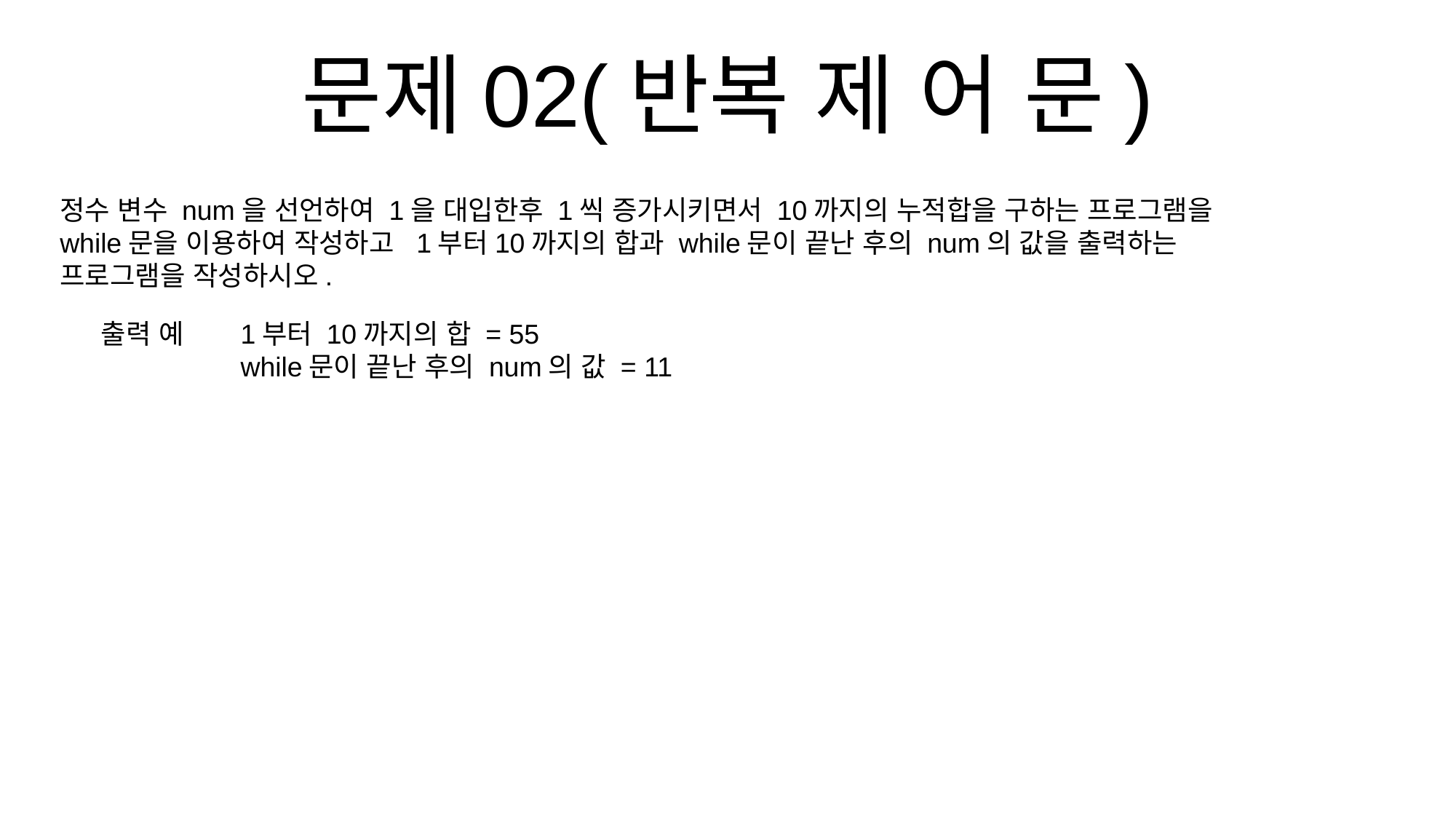

문제02(반복 제 어 문)
정수 변수 num을 선언하여 1을 대입한후 1씩 증가시키면서 10까지의 누적합을 구하는 프로그램을
while문을 이용하여 작성하고  1부터10까지의 합과 while문이 끝난 후의 num의 값을 출력하는
프로그램을 작성하시오.
출력 예
1부터 10까지의 합 = 55
while문이 끝난 후의 num의 값 = 11